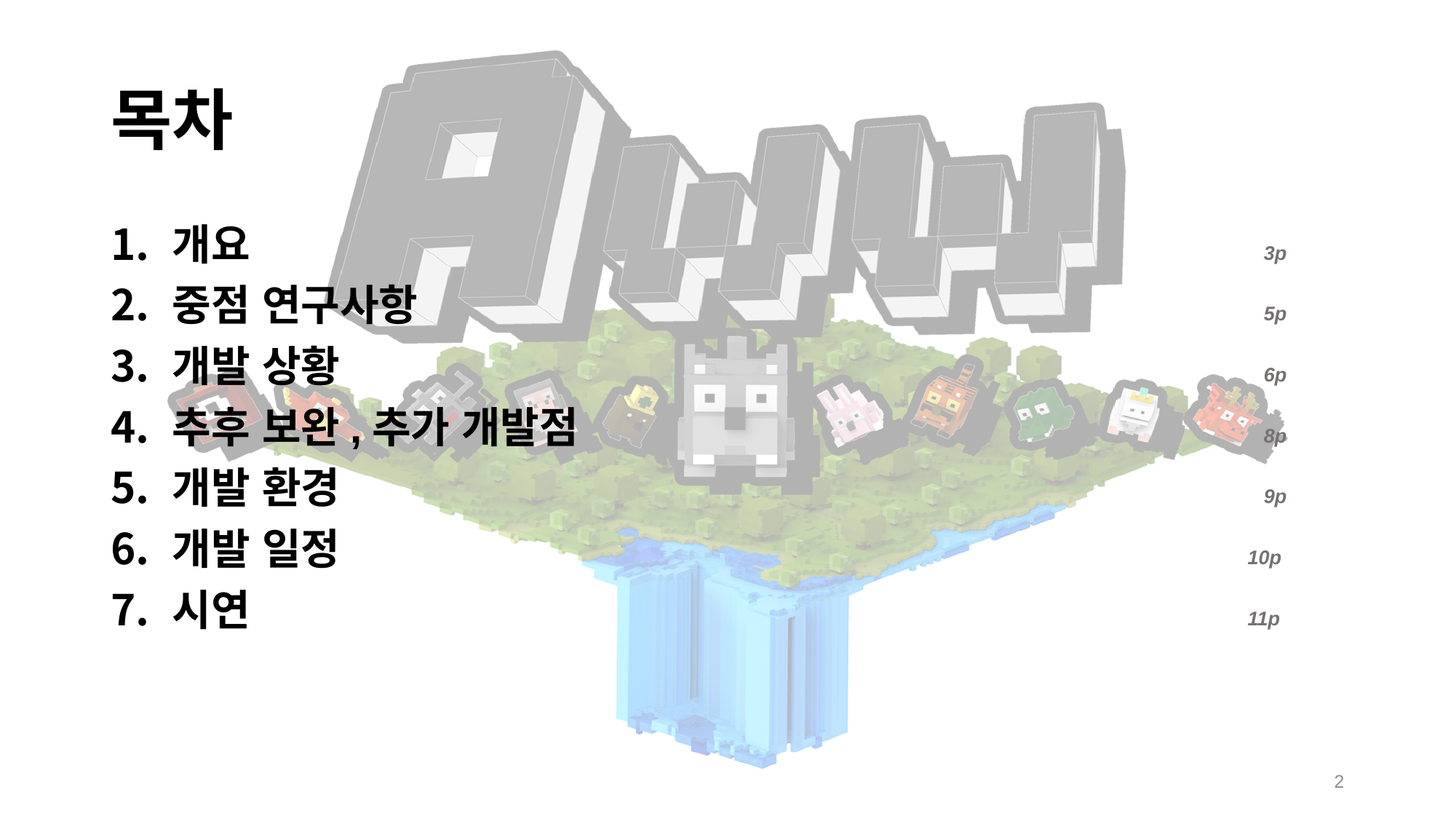

# 목차
개요										3p
중점 연구사항								5p
개발 상황									6p
추후 보완,추가 개발점							8p
개발 환경									9p
개발 일정								       10p
시연									       11p

2